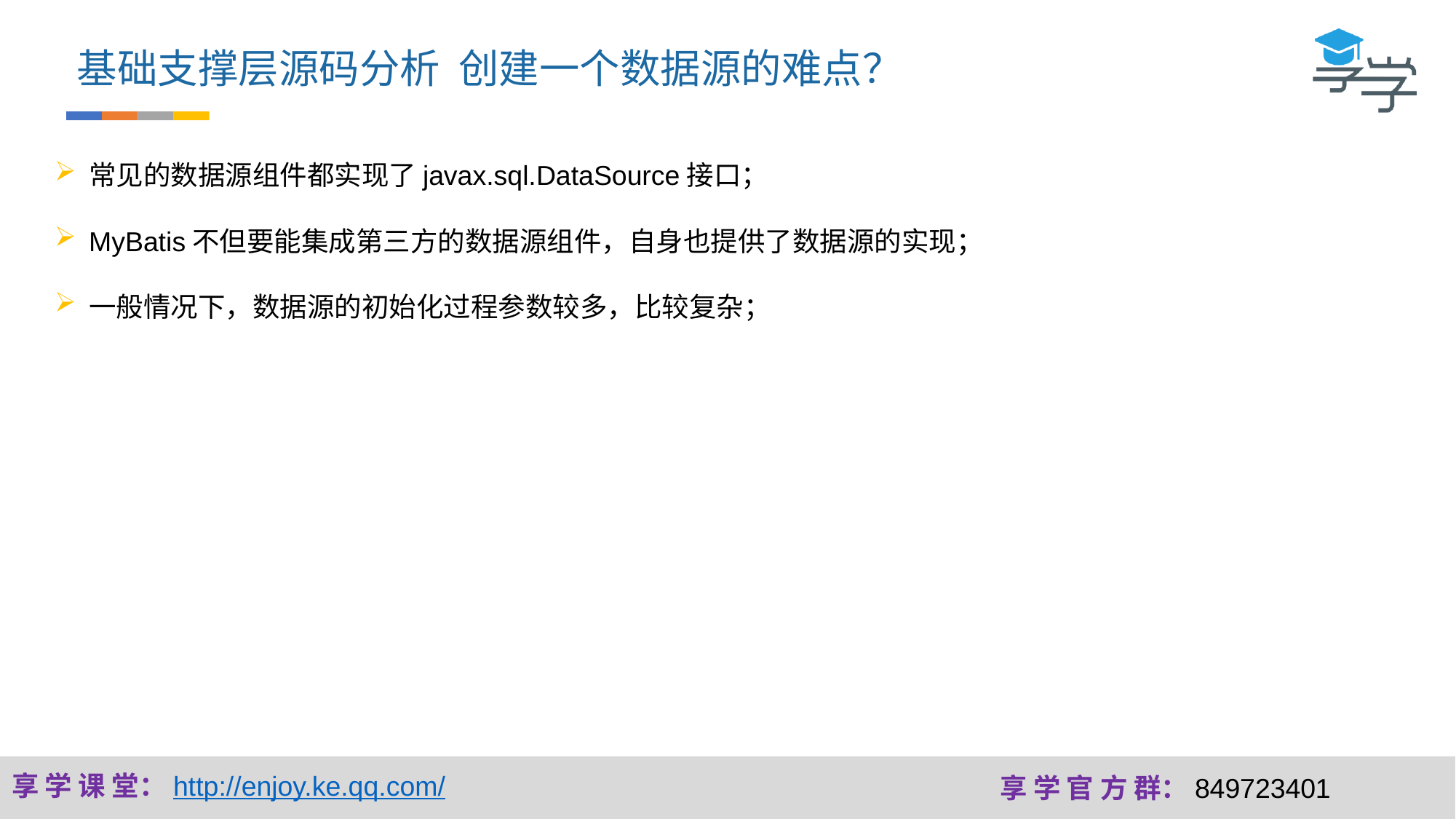

基础支撑层源码分析  创建一个数据源的难点？

常见的数据源组件都实现了javax.sql.DataSource接口；
MyBatis不但要能集成第三方的数据源组件，自身也提供了数据源的实现；
一般情况下，数据源的初始化过程参数较多，比较复杂；